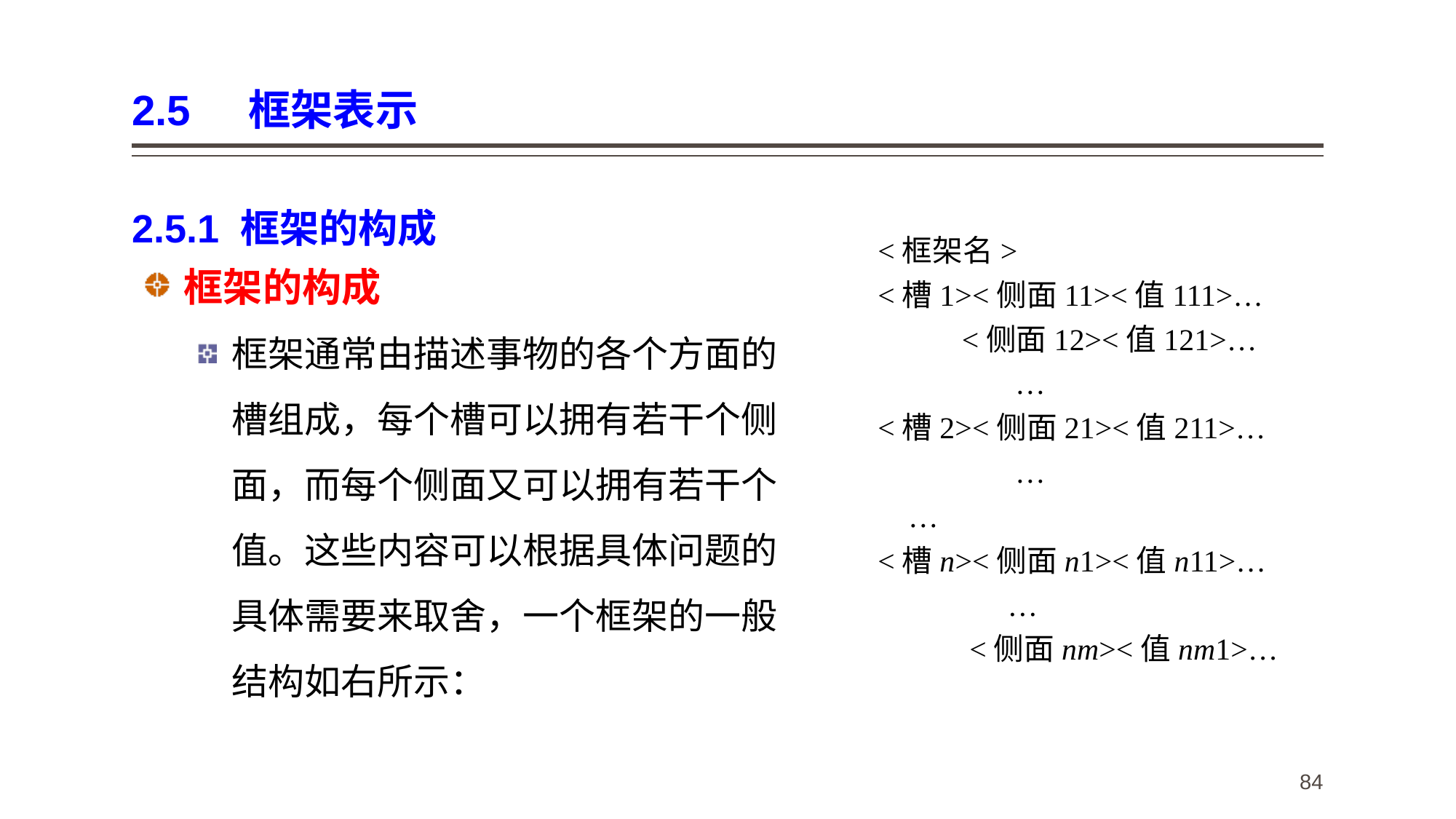

# 2.5    框架表示
2.5.1 框架的构成
框架的构成
框架通常由描述事物的各个方面的槽组成，每个槽可以拥有若干个侧面，而每个侧面又可以拥有若干个值。这些内容可以根据具体问题的具体需要来取舍，一个框架的一般结构如右所示：
<框架名>
<槽1><侧面11><值111>…
           <侧面12><值121>…
                  …
<槽2><侧面21><值211>…
                  …
    …
<槽n><侧面n1><值n11>…
                 …
            <侧面nm><值nm1>…

84